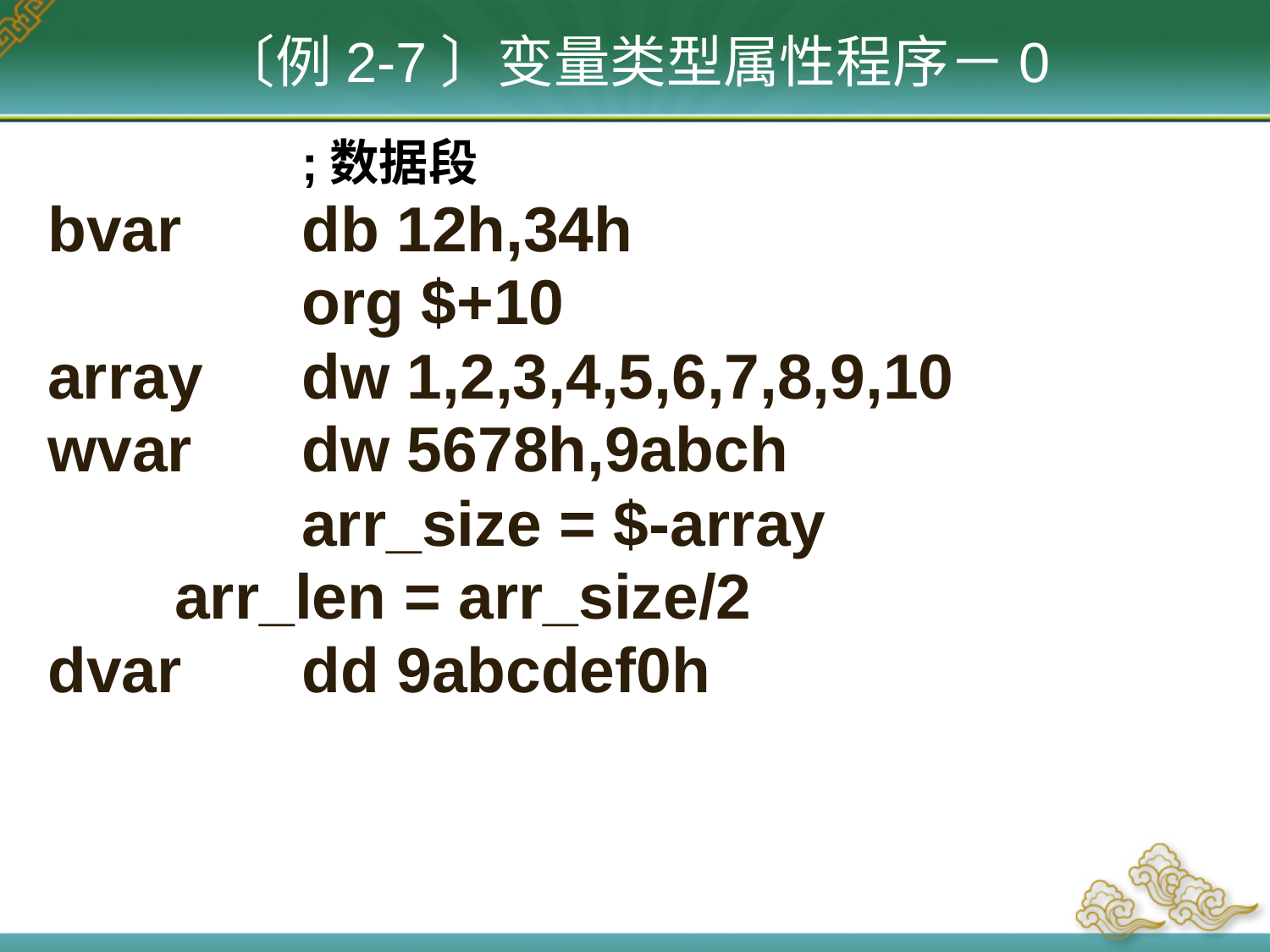

# 〔例2-7〕变量类型属性程序－0
		;数据段
bvar	db 12h,34h
		org $+10
array	dw 1,2,3,4,5,6,7,8,9,10
wvar	dw 5678h,9abch
 		arr_size = $-array
 	arr_len = arr_size/2
dvar	dd 9abcdef0h